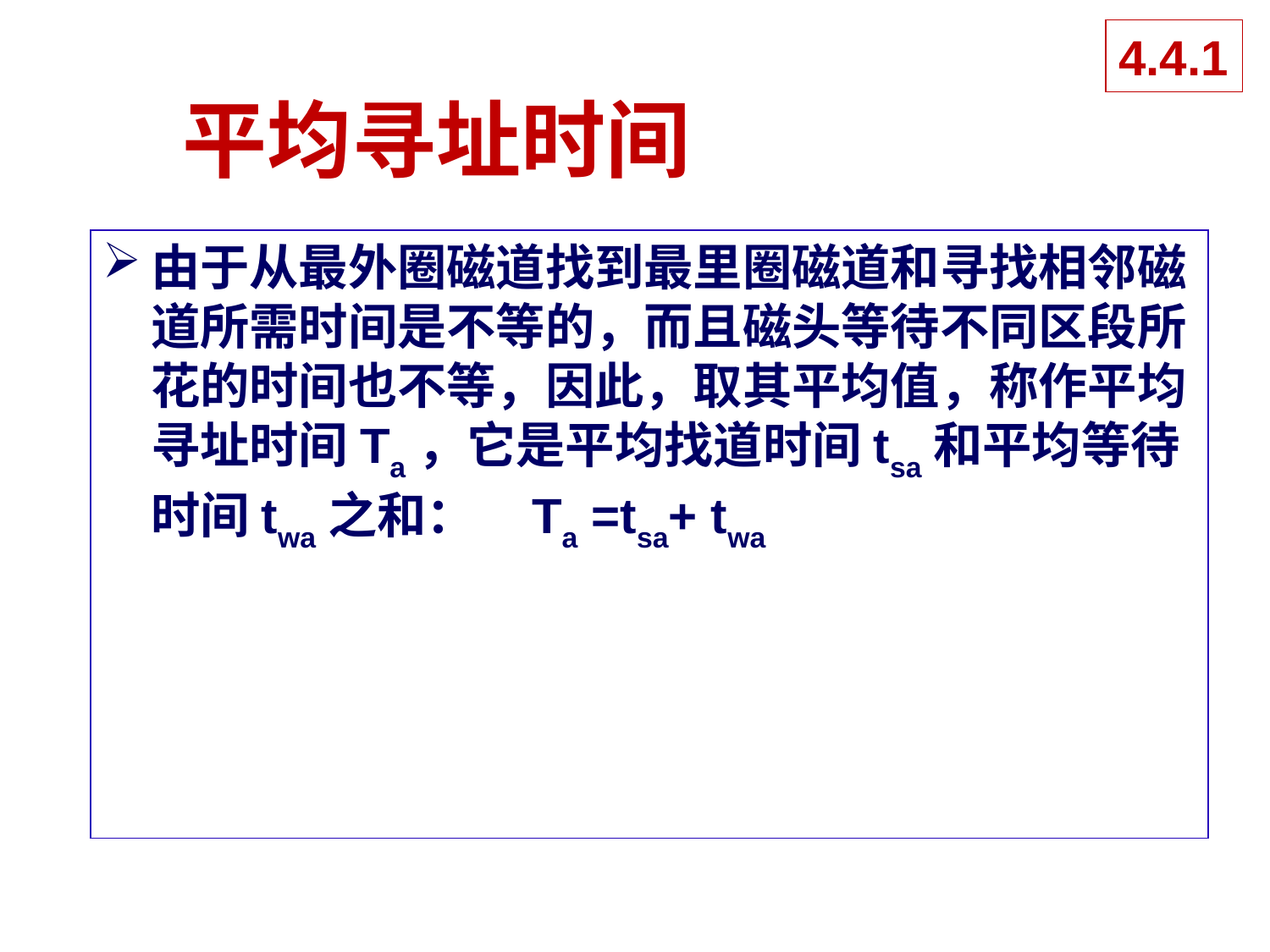

4.4.1
# 平均寻址时间
由于从最外圈磁道找到最里圈磁道和寻找相邻磁道所需时间是不等的，而且磁头等待不同区段所花的时间也不等，因此，取其平均值，称作平均寻址时间Ta，它是平均找道时间tsa和平均等待时间twa之和：	Ta =tsa+ twa